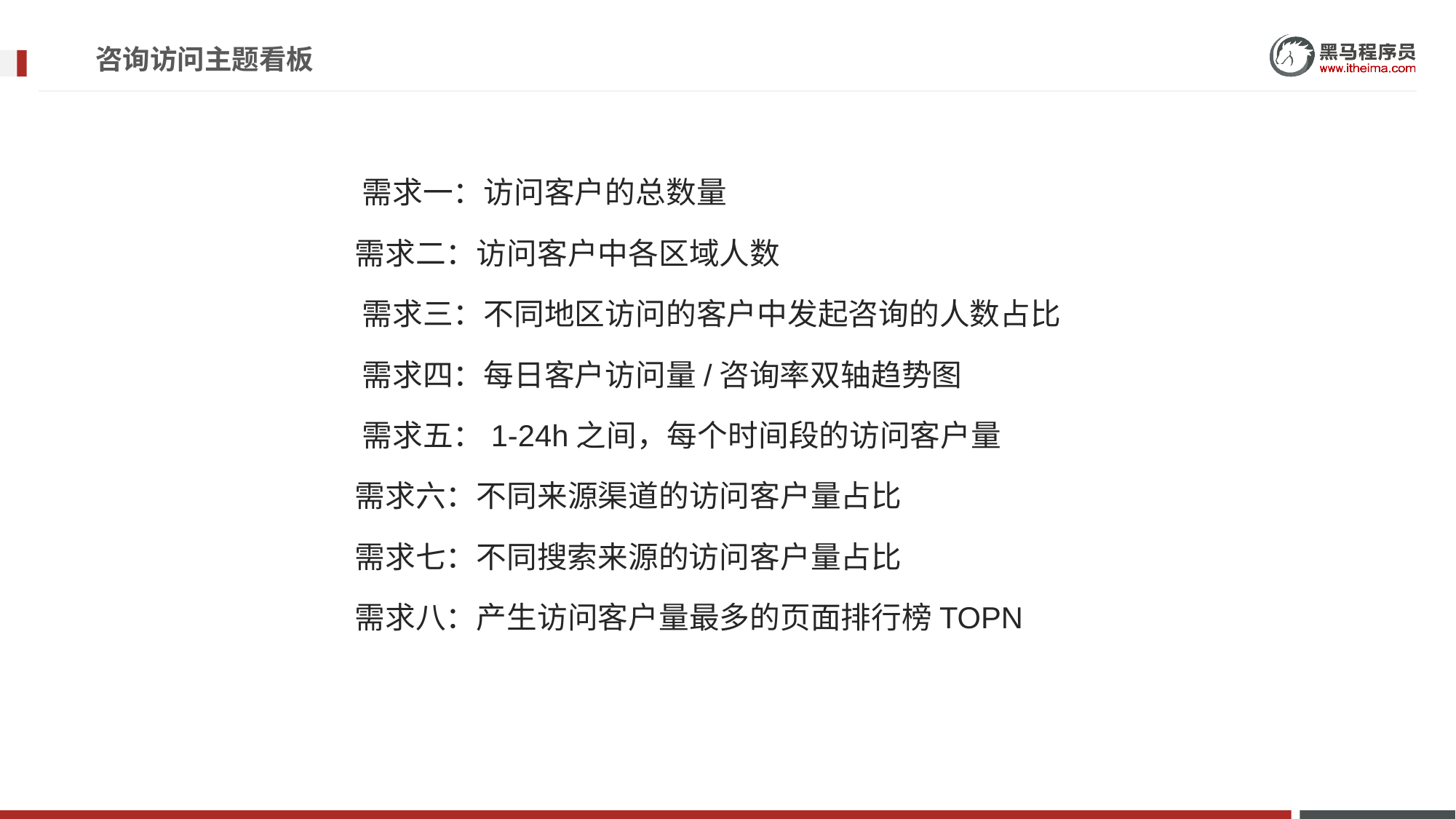

# 咨询访问主题看板
​需求一：访问客户的总数量​
需求二：访问客户中各区域人数
​需求三：不同地区访问的客户中发起咨询的人数占比
​需求四：每日客户访问量/咨询率双轴趋势图
​需求五：​1-24h之间，每个时间段的访问客户量
需求六：不同来源渠道的访问客户量占比
需求七：​不同搜索来源的访问客户量占比
需求八：产生访问客户量最多的页面排行榜TOPN